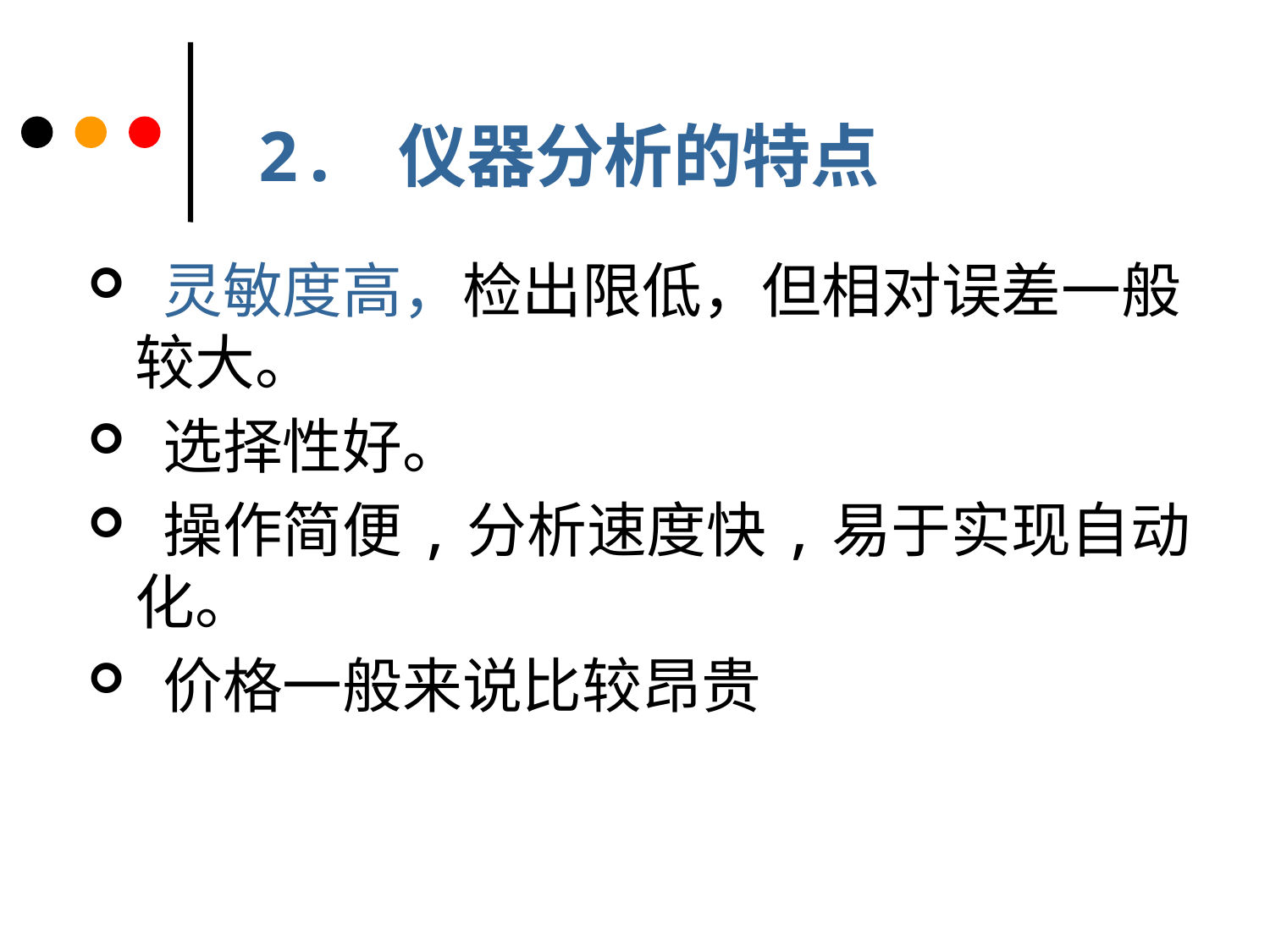

2. 仪器分析的特点
 灵敏度高，检出限低，但相对误差一般较大。
 选择性好。
 操作简便,分析速度快,易于实现自动化。
 价格一般来说比较昂贵